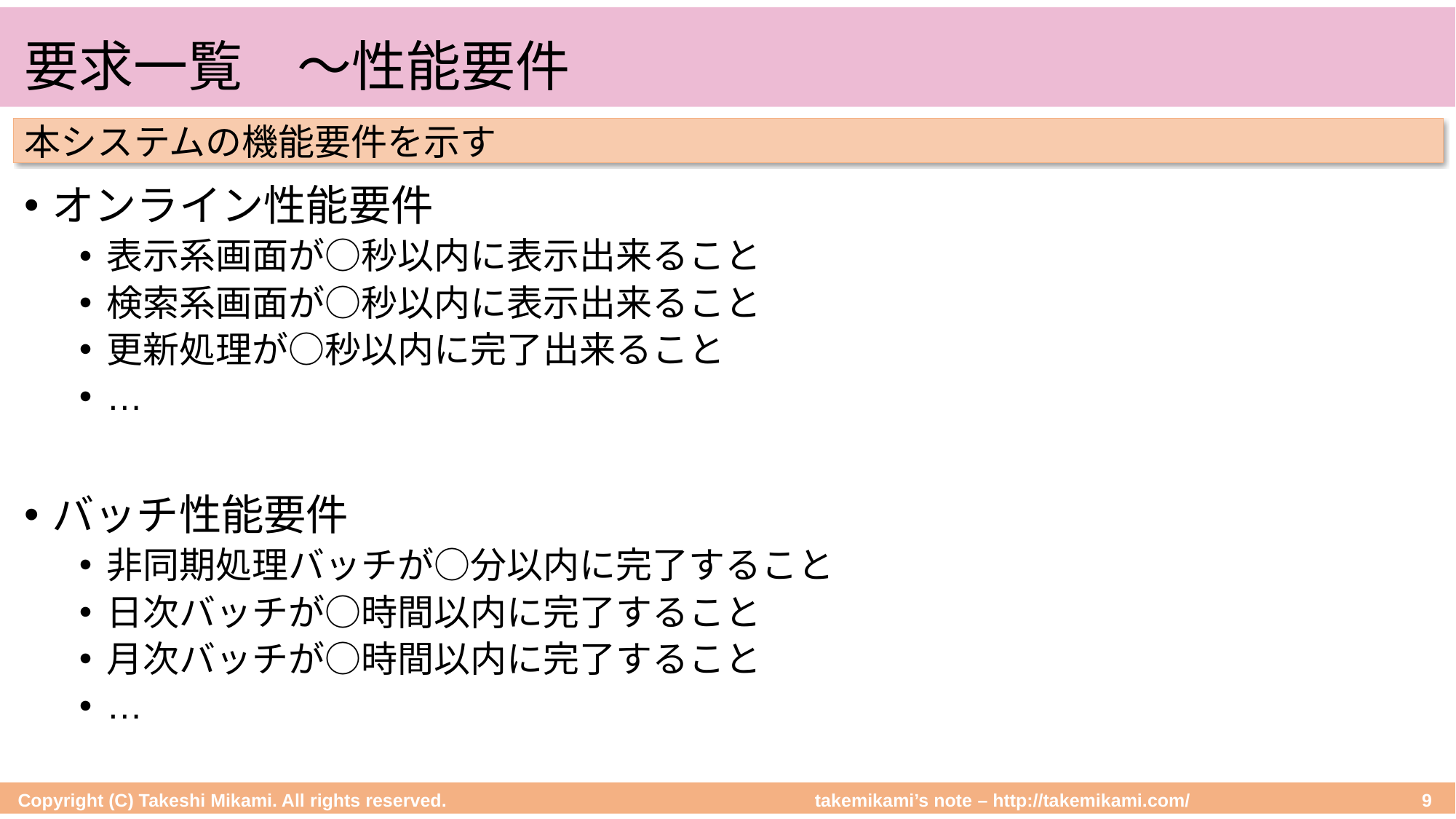

# 要求一覧　〜性能要件
本システムの機能要件を示す
オンライン性能要件
表示系画面が○秒以内に表示出来ること
検索系画面が○秒以内に表示出来ること
更新処理が○秒以内に完了出来ること
…

バッチ性能要件
非同期処理バッチが○分以内に完了すること
日次バッチが○時間以内に完了すること
月次バッチが○時間以内に完了すること
…
Copyright (C) Takeshi Mikami. All rights reserved.
9